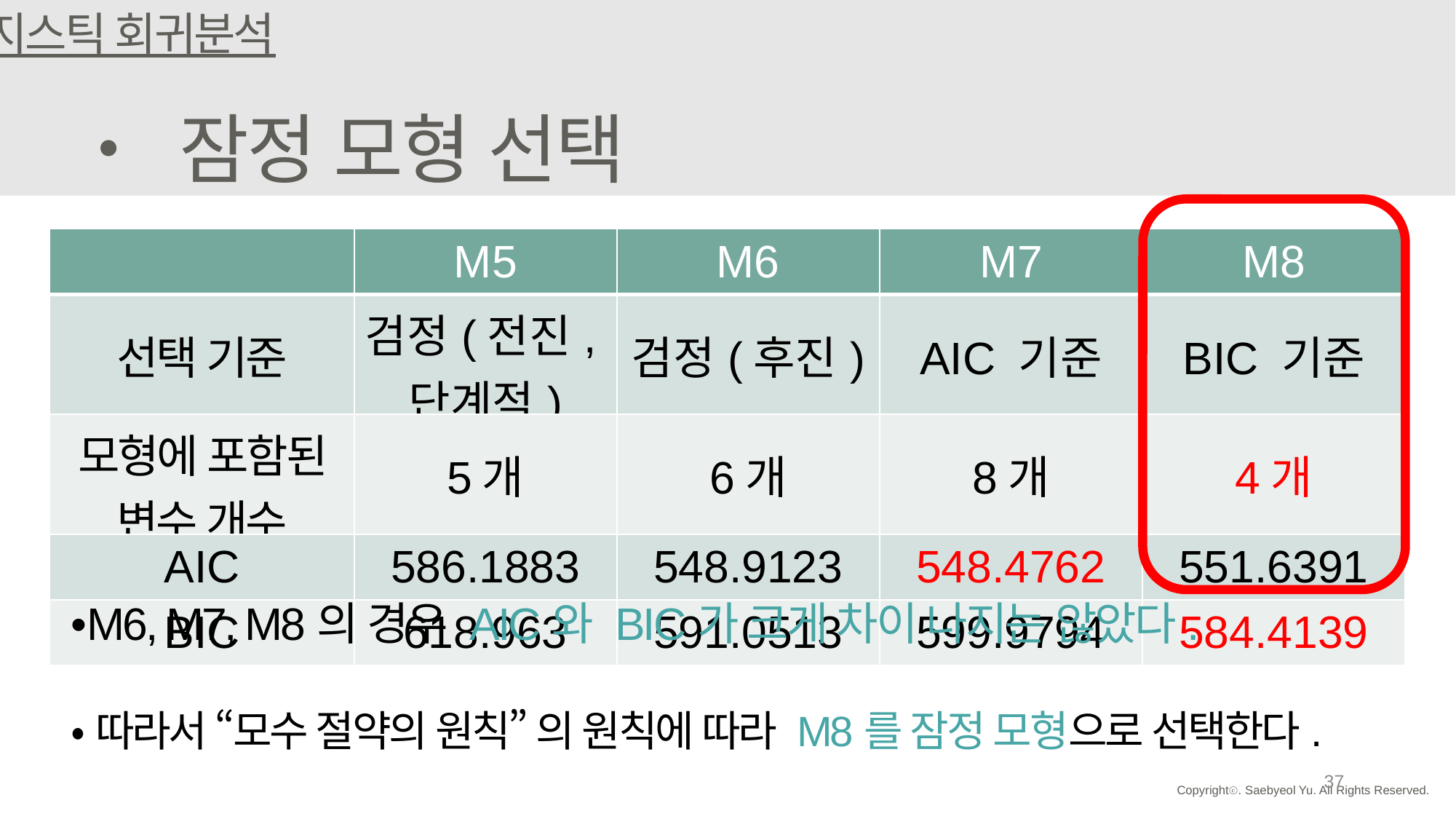

로지스틱 회귀분석
• 잠정 모형 선택

|  | M5 | M6 | M7 | M8 |
| --- | --- | --- | --- | --- |
| 선택 기준 | 검정(전진,단계적) | 검정(후진) | AIC 기준 | BIC 기준 |
| 모형에 포함된 변수 개수 | 5개 | 6개 | 8개 | 4개 |
| AIC | 586.1883 | 548.9123 | 548.4762 | 551.6391 |
| BIC | 618.963 | 591.0513 | 599.9794 | 584.4139 |
•M6, M7, M8의 경우 AIC와 BIC가 크게 차이 나지는 않았다.

•따라서 “모수 절약의 원칙” 의 원칙에 따라 M8를 잠정 모형으로 선택한다.
37